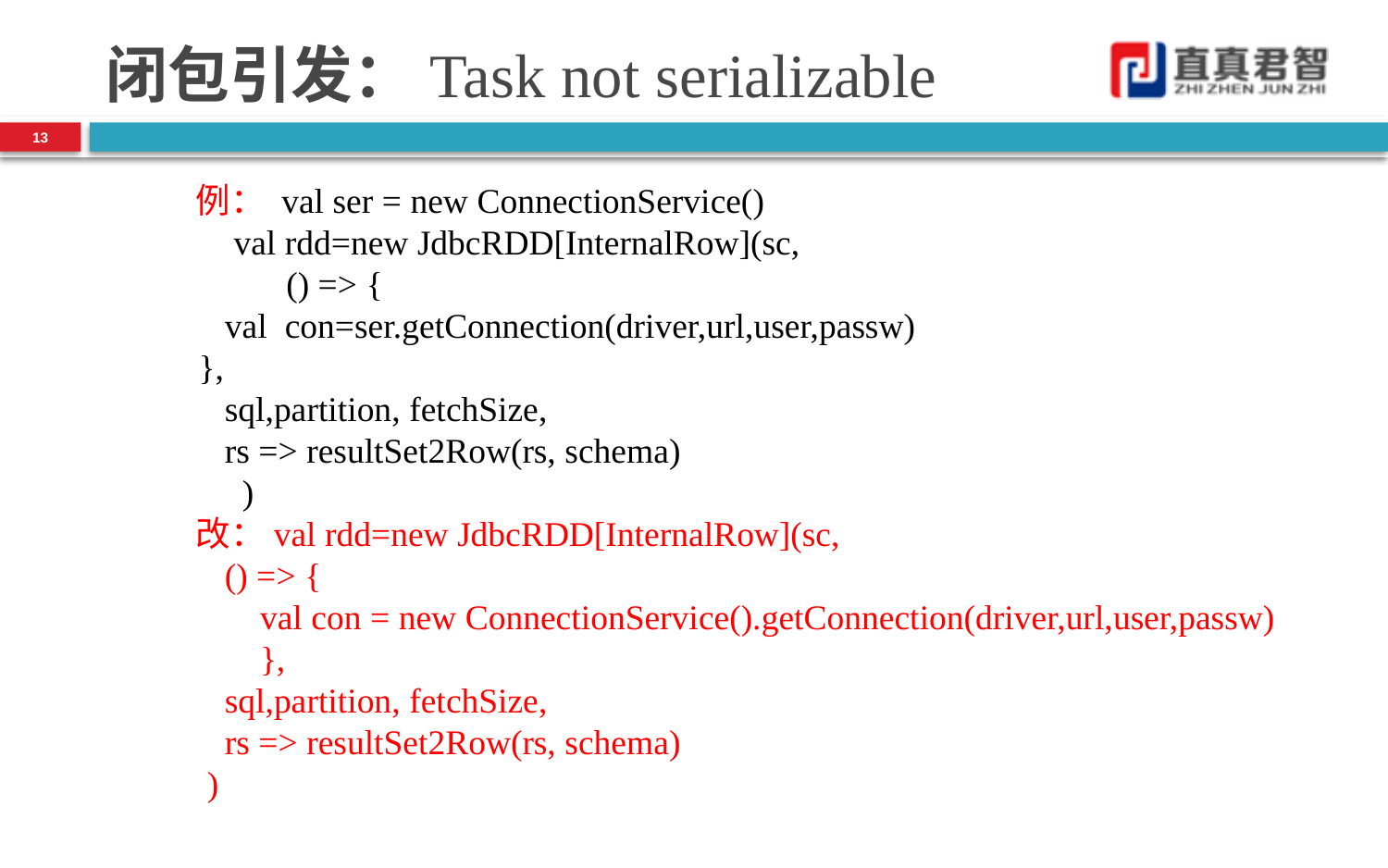

# 闭包引发：Task not serializable
13
  例： val ser = new ConnectionService()
       val rdd=new JdbcRDD[InternalRow](sc,
             () => {
      val  con=ser.getConnection(driver,url,user,passw)
   },
      sql,partition, fetchSize,
      rs => resultSet2Row(rs, schema)
        )
  改：val rdd=new JdbcRDD[InternalRow](sc,
      () => {
          val con = new ConnectionService().getConnection(driver,url,user,passw)
          },
      sql,partition, fetchSize,
      rs => resultSet2Row(rs, schema)
    )